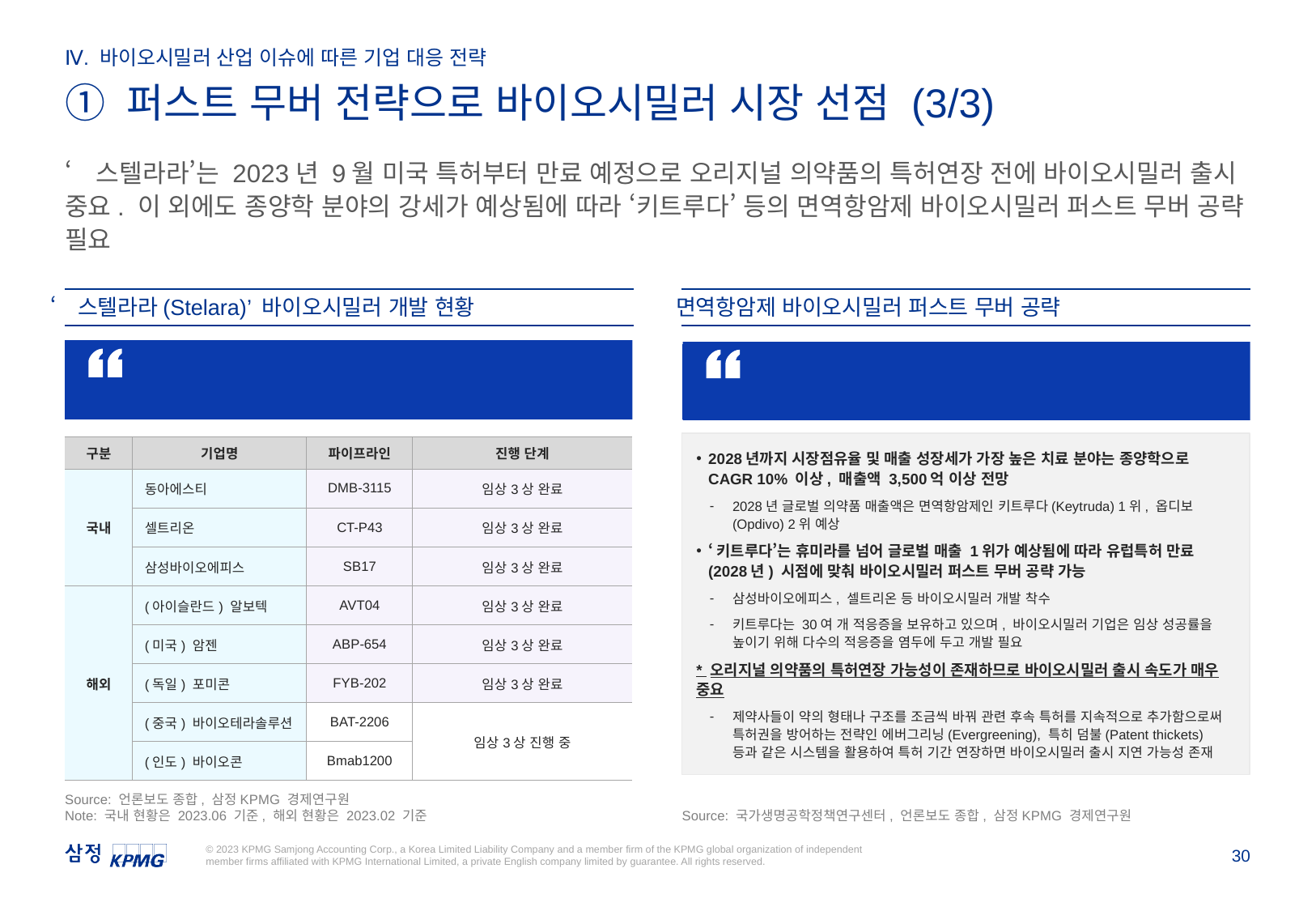

Ⅳ. 바이오시밀러 산업 이슈에 따른 기업 대응 전략
① 퍼스트 무버 전략으로 바이오시밀러 시장 선점 (3/3)
‘스텔라라’는 2023년 9월 미국 특허부터 만료 예정으로 오리지널 의약품의 특허연장 전에 바이오시밀러 출시 중요. 이 외에도 종양학 분야의 강세가 예상됨에 따라 ‘키트루다’ 등의 면역항암제 바이오시밀러 퍼스트 무버 공략 필요
‘스텔라라(Stelara)’ 바이오시밀러 개발 현황
면역항암제 바이오시밀러 퍼스트 무버 공략
자가면역 치료제 중 휴미라 다음으로 매출이 높은‘스텔라라’가 2023년 9월 미국 특허부터 만료 예정이나, 아직까지 허가 받은 바이오시밀러 無”
블록버스터 의약품 가운데 종양학 분야의 강세가 예상됨에 따라 면역함암제 바이오시밀러 개발 공략 필요”

2028년까지 시장점유율 및 매출 성장세가 가장 높은 치료 분야는 종양학으로 CAGR 10% 이상, 매출액 3,500억 이상 전망
2028년 글로벌 의약품 매출액은 면역항암제인 키트루다(Keytruda) 1위, 옵디보(Opdivo) 2위 예상
‘키트루다’는 휴미라를 넘어 글로벌 매출 1위가 예상됨에 따라 유럽특허 만료(2028년) 시점에 맞춰 바이오시밀러 퍼스트 무버 공략 가능
삼성바이오에피스, 셀트리온 등 바이오시밀러 개발 착수
키트루다는 30여 개 적응증을 보유하고 있으며, 바이오시밀러 기업은 임상 성공률을 높이기 위해 다수의 적응증을 염두에 두고 개발 필요
* 오리지널 의약품의 특허연장 가능성이 존재하므로 바이오시밀러 출시 속도가 매우 중요
제약사들이 약의 형태나 구조를 조금씩 바꿔 관련 후속 특허를 지속적으로 추가함으로써 특허권을 방어하는 전략인 에버그리닝(Evergreening), 특히 덤불(Patent thickets) 등과 같은 시스템을 활용하여 특허 기간 연장하면 바이오시밀러 출시 지연 가능성 존재
| 구분 | 기업명 | 파이프라인 | 진행 단계 |
| --- | --- | --- | --- |
| 국내 | 동아에스티 | DMB-3115 | 임상3상 완료 |
|  | 셀트리온 | CT-P43 | 임상3상 완료 |
|  | 삼성바이오에피스 | SB17 | 임상3상 완료 |
| 해외 | (아이슬란드) 알보텍 | AVT04 | 임상3상 완료 |
|  | (미국) 암젠 | ABP-654 | 임상3상 완료 |
|  | (독일) 포미콘 | FYB-202 | 임상3상 완료 |
|  | (중국) 바이오테라솔루션 | BAT-2206 | 임상3상 진행 중 |
|  | (인도) 바이오콘 | Bmab1200 |  |
Source: 언론보도 종합, 삼정KPMG 경제연구원
Note: 국내 현황은 2023.06 기준, 해외 현황은 2023.02 기준
Source: 국가생명공학정책연구센터, 언론보도 종합, 삼정KPMG 경제연구원